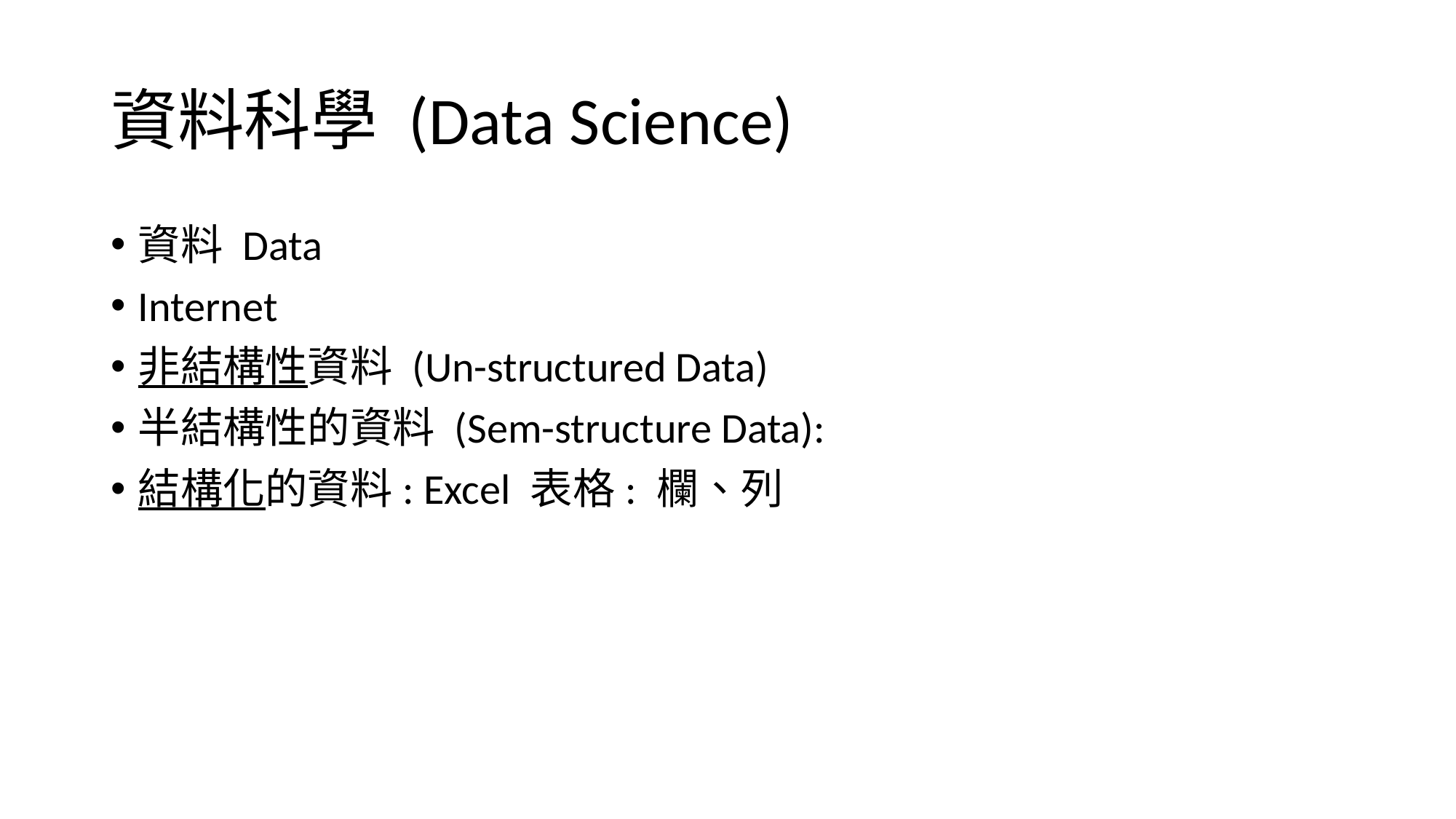

# 資料科學 (Data Science)
資料 Data
Internet
非結構性資料 (Un-structured Data)
半結構性的資料 (Sem-structure Data):
結構化的資料: Excel 表格: 欄、列